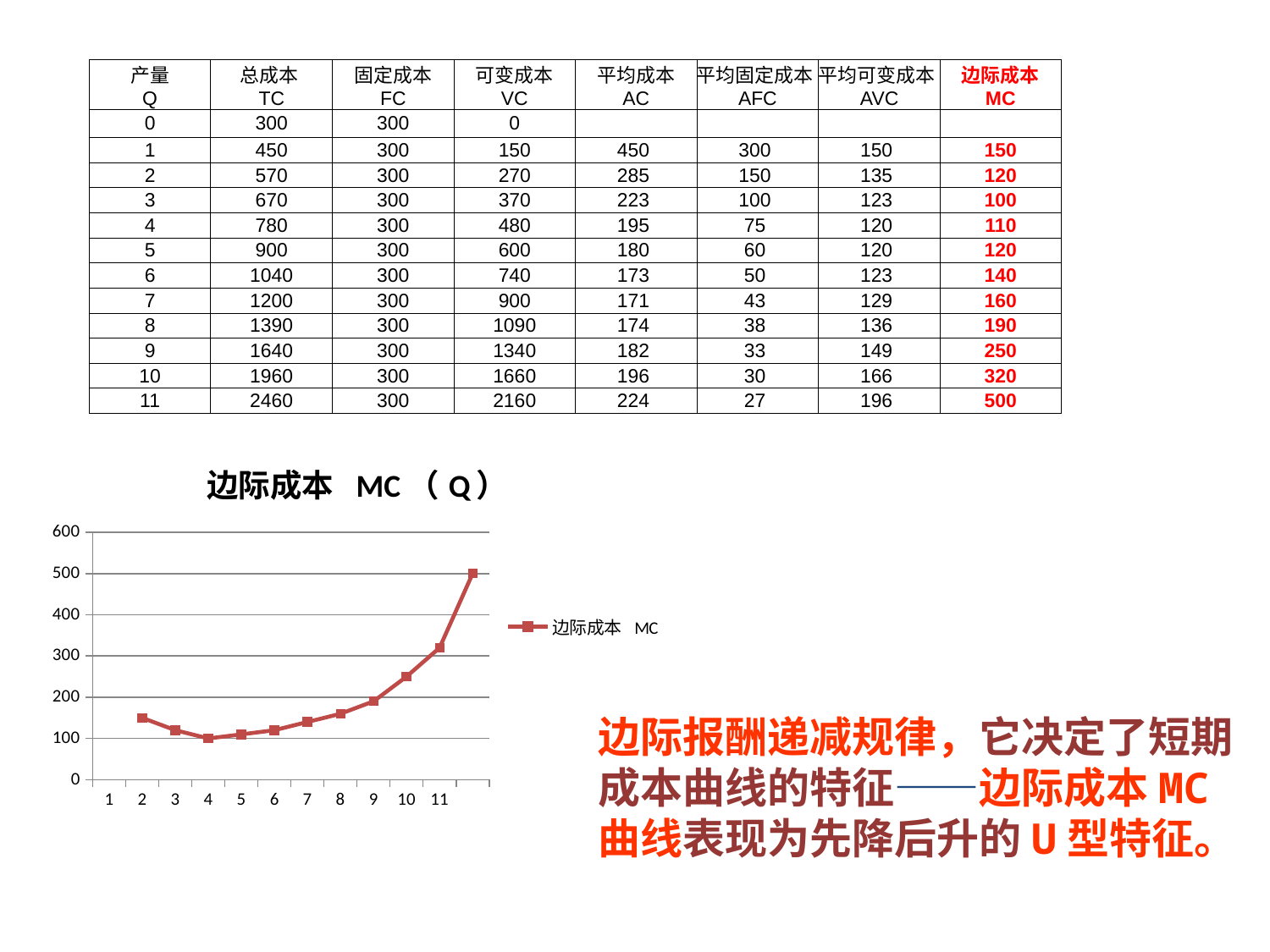

| 产量 Q | 总成本 TC | 固定成本 FC | 可变成本 VC | 平均成本 AC | 平均固定成本AFC | 平均可变成本AVC | 边际成本 MC |
| --- | --- | --- | --- | --- | --- | --- | --- |
| 0 | 300 | 300 | 0 |  |  |  |  |
| 1 | 450 | 300 | 150 | 450 | 300 | 150 | 150 |
| 2 | 570 | 300 | 270 | 285 | 150 | 135 | 120 |
| 3 | 670 | 300 | 370 | 223 | 100 | 123 | 100 |
| 4 | 780 | 300 | 480 | 195 | 75 | 120 | 110 |
| 5 | 900 | 300 | 600 | 180 | 60 | 120 | 120 |
| 6 | 1040 | 300 | 740 | 173 | 50 | 123 | 140 |
| 7 | 1200 | 300 | 900 | 171 | 43 | 129 | 160 |
| 8 | 1390 | 300 | 1090 | 174 | 38 | 136 | 190 |
| 9 | 1640 | 300 | 1340 | 182 | 33 | 149 | 250 |
| 10 | 1960 | 300 | 1660 | 196 | 30 | 166 | 320 |
| 11 | 2460 | 300 | 2160 | 224 | 27 | 196 | 500 |

### Chart: 边际成本  MC（Q）

| Category | 边际成本  MC |
|---|---|
边际报酬递减规律，它决定了短期成本曲线的特征——边际成本MC曲线表现为先降后升的U型特征。